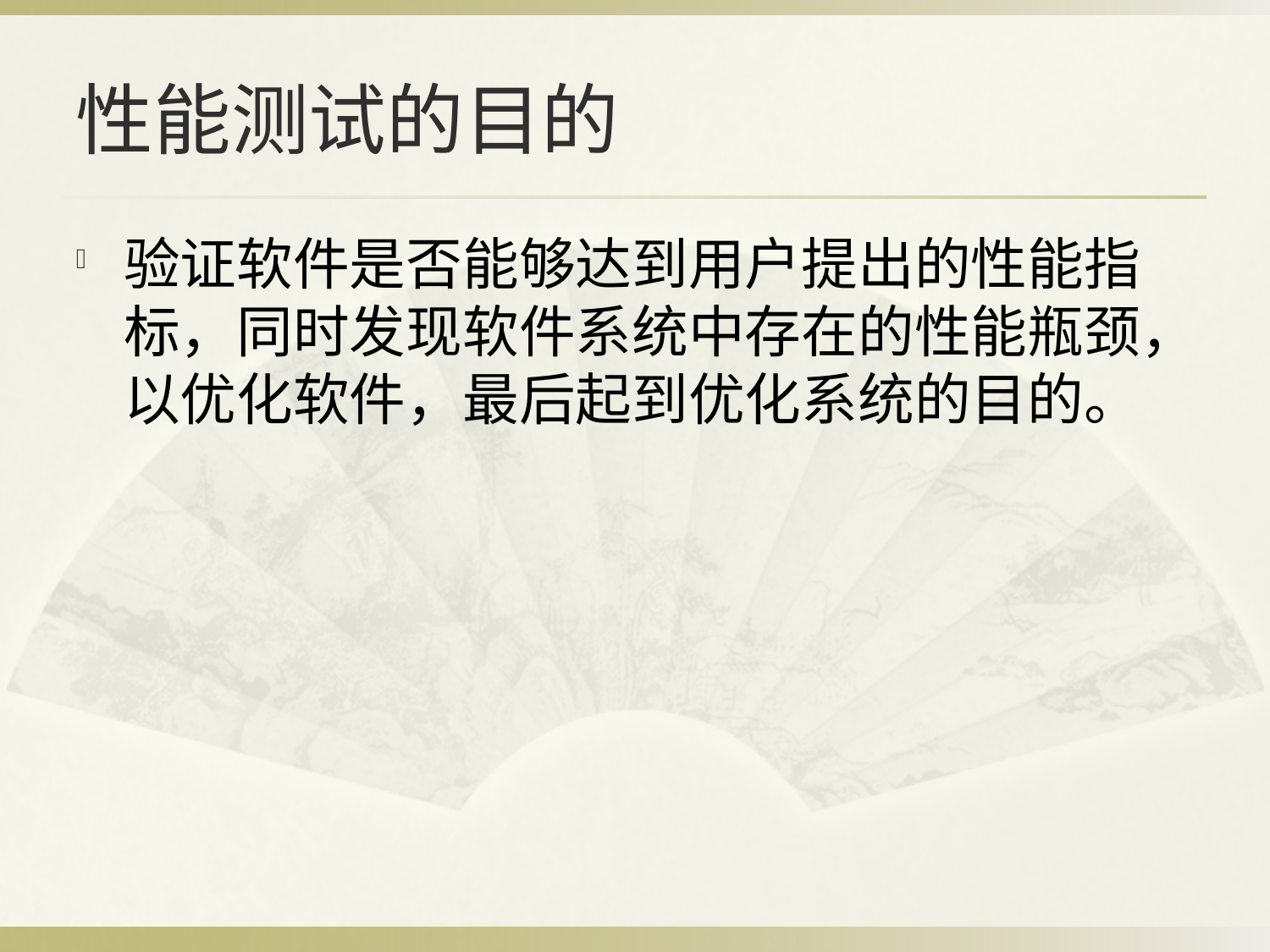

# 性能测试的目的
验证软件是否能够达到用户提出的性能指标，同时发现软件系统中存在的性能瓶颈，以优化软件，最后起到优化系统的目的。